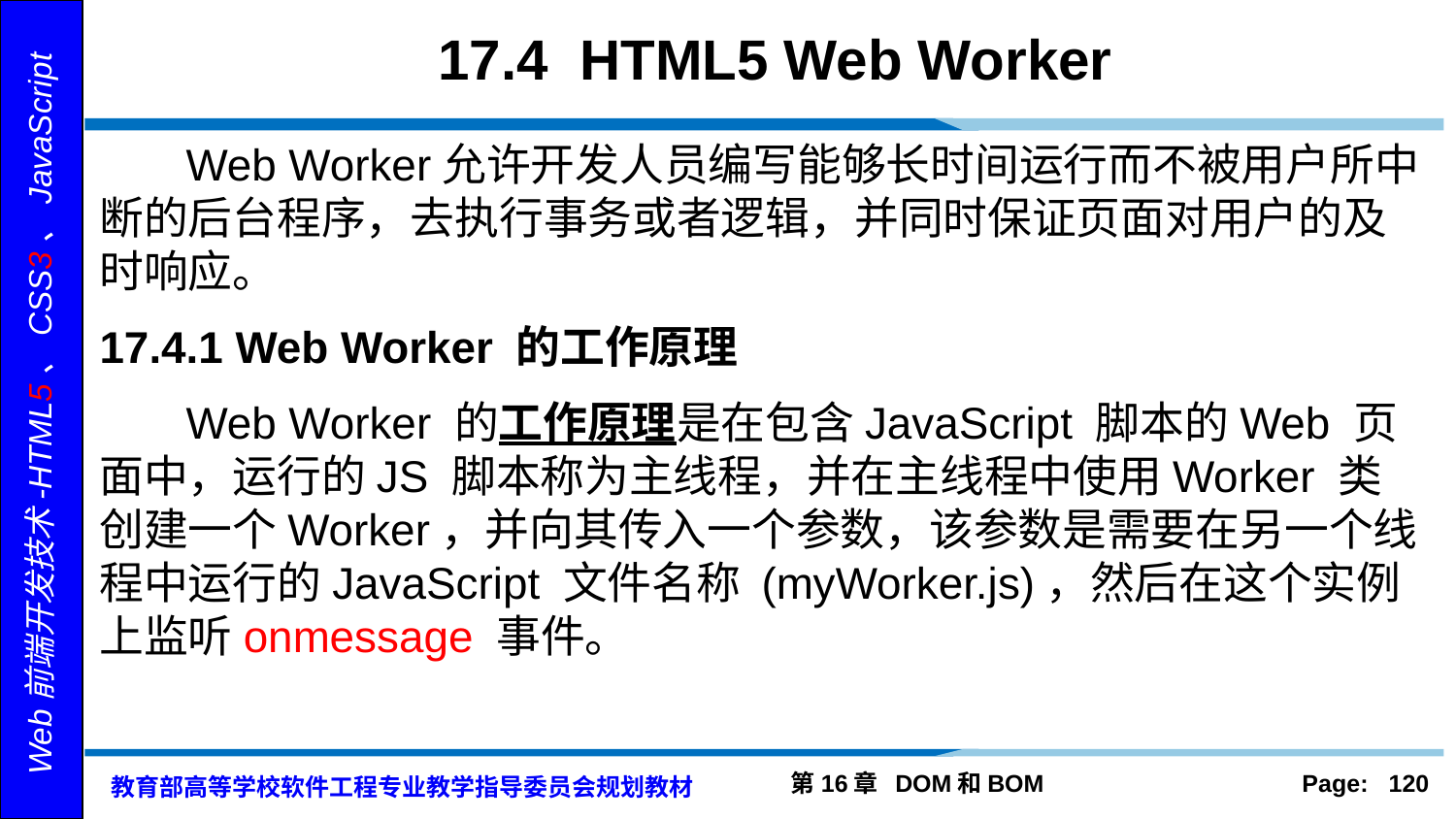

# 17.4  HTML5 Web Worker
       Web Worker允许开发人员编写能够长时间运行而不被用户所中断的后台程序，去执行事务或者逻辑，并同时保证页面对用户的及时响应。
17.4.1 Web Worker 的工作原理
       Web Worker 的工作原理是在包含JavaScript 脚本的Web 页面中，运行的JS 脚本称为主线程，并在主线程中使用Worker 类创建一个Worker，并向其传入一个参数，该参数是需要在另一个线程中运行的JavaScript 文件名称 (myWorker.js)，然后在这个实例上监听onmessage 事件。